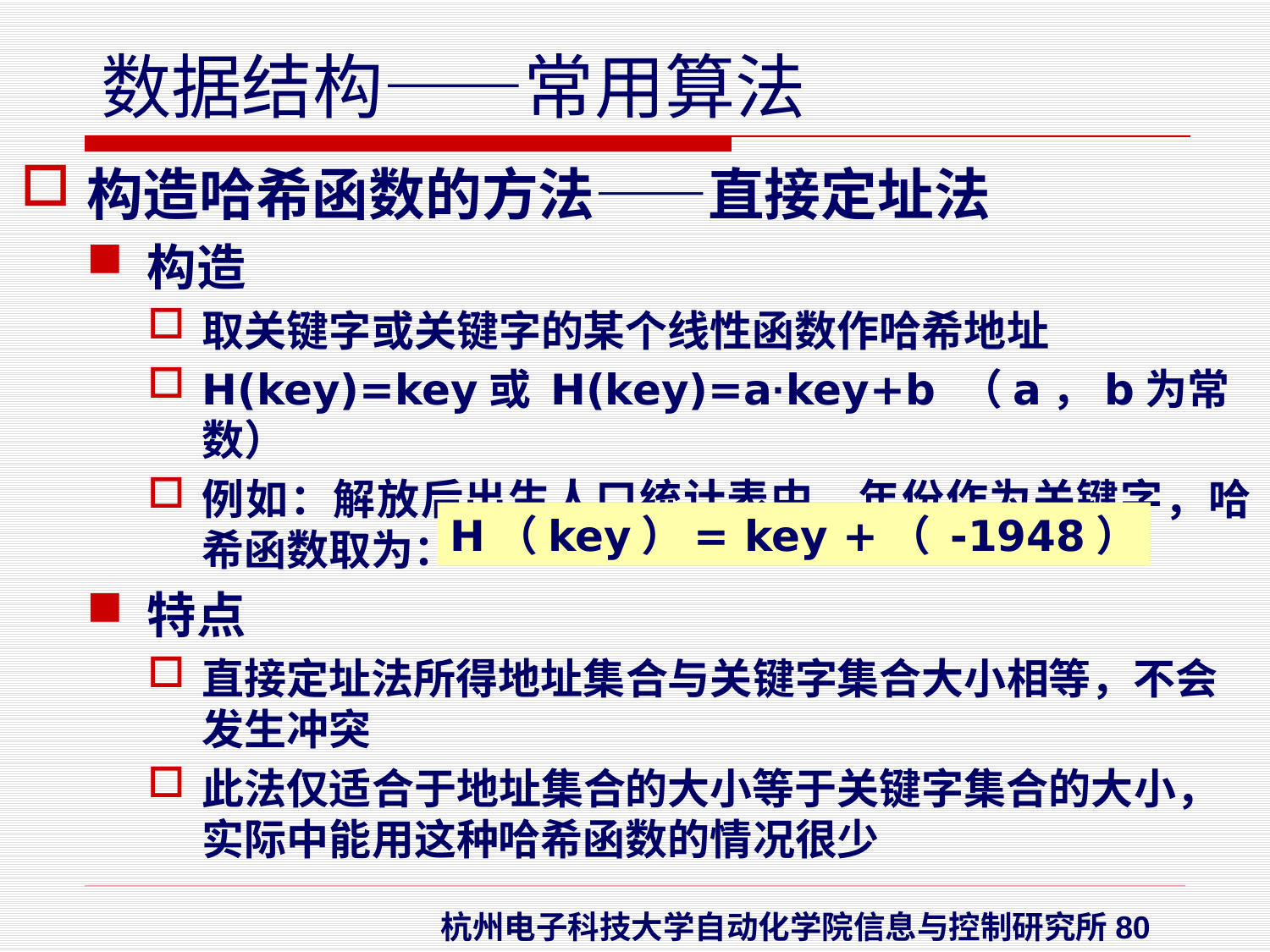

构造哈希函数的方法——直接定址法
构造
取关键字或关键字的某个线性函数作哈希地址
H(key)=key或 H(key)=a·key+b （a，b为常数）
例如：解放后出生人口统计表中，年份作为关键字，哈希函数取为：
特点
直接定址法所得地址集合与关键字集合大小相等，不会发生冲突
此法仅适合于地址集合的大小等于关键字集合的大小，实际中能用这种哈希函数的情况很少
H（key）= key +（ -1948）